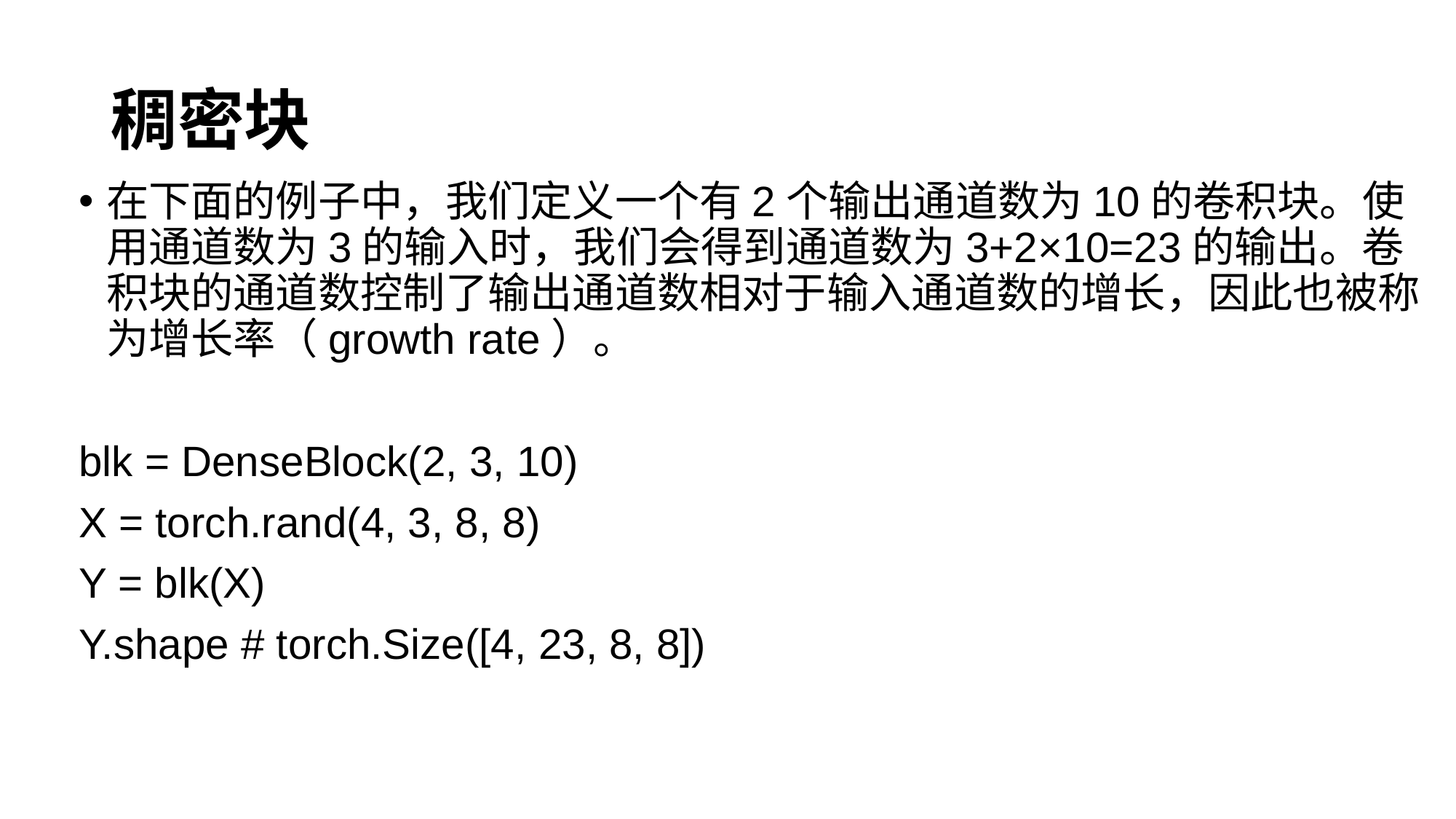

# 稠密块
在下面的例子中，我们定义一个有2个输出通道数为10的卷积块。使用通道数为3的输入时，我们会得到通道数为3+2×10=23的输出。卷积块的通道数控制了输出通道数相对于输入通道数的增长，因此也被称为增长率（growth rate）。

blk = DenseBlock(2, 3, 10)
X = torch.rand(4, 3, 8, 8)
Y = blk(X)
Y.shape # torch.Size([4, 23, 8, 8])